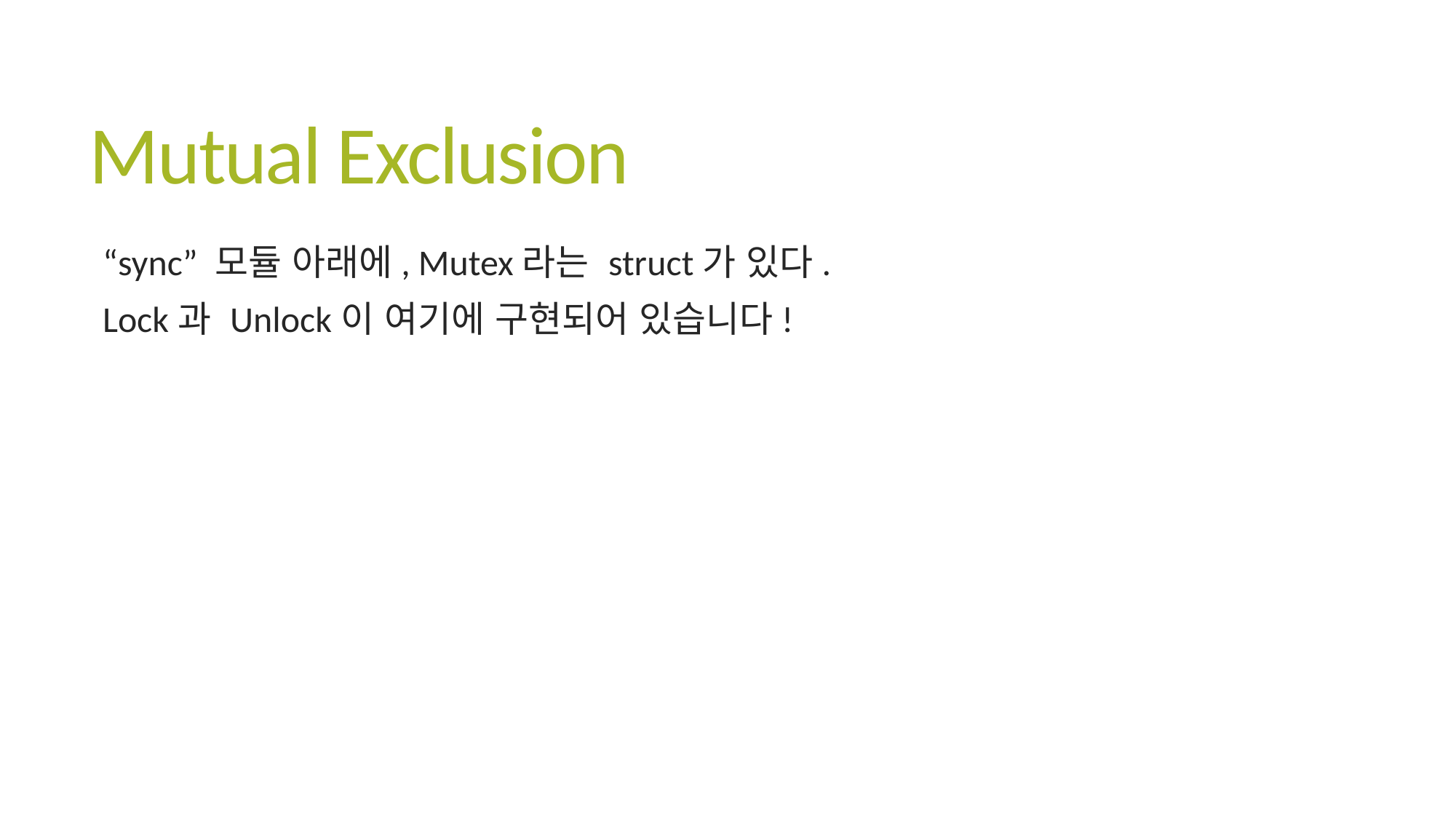

# Mutual Exclusion
“sync” 모듈 아래에, Mutex라는 struct가 있다.
Lock과 Unlock이 여기에 구현되어 있습니다!